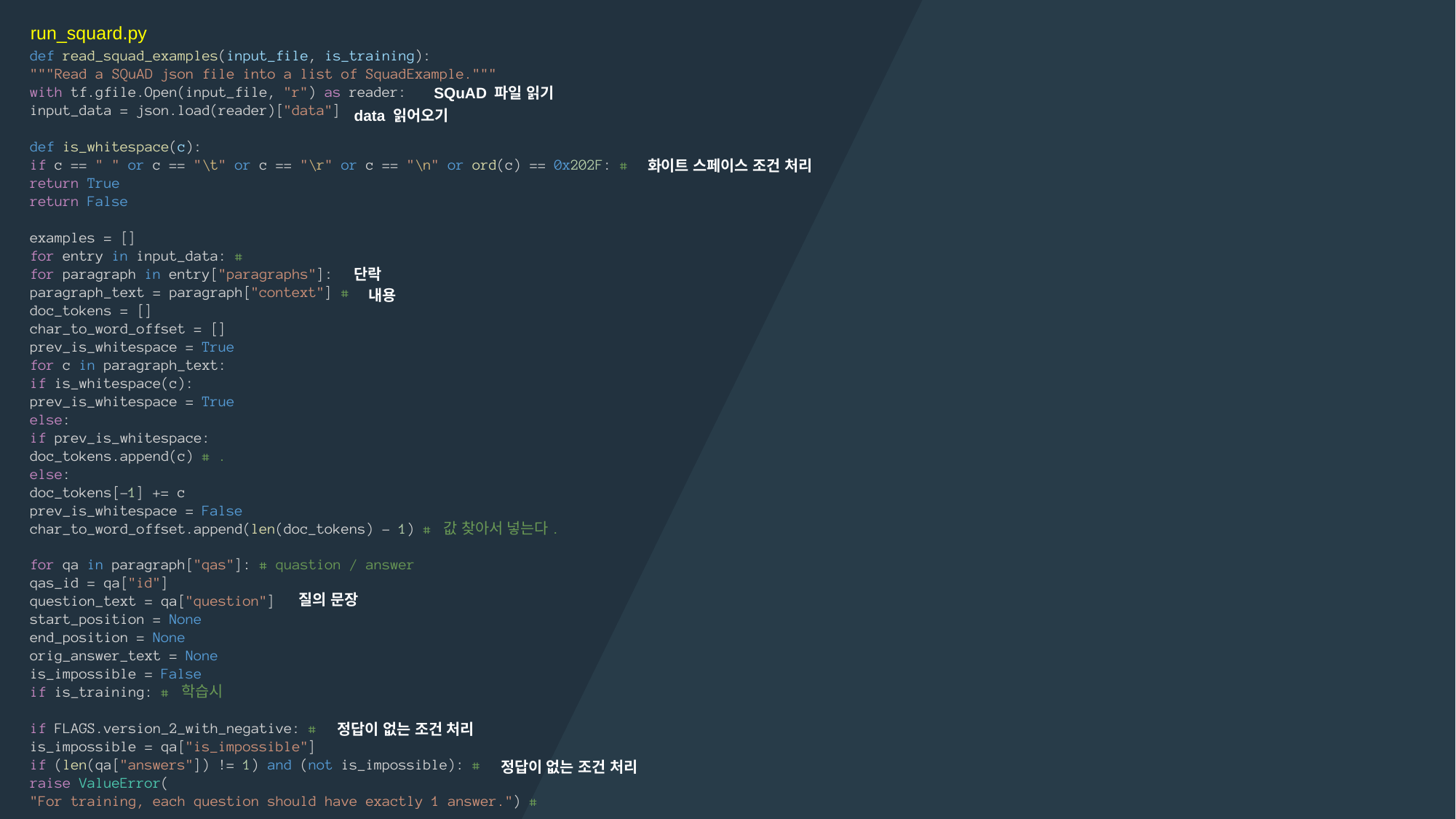

run_squard.py
def read_squad_examples(input_file, is_training):
"""Read a SQuAD json file into a list of SquadExample."""
with tf.gfile.Open(input_file, "r") as reader:
input_data = json.load(reader)["data"]
def is_whitespace(c):
if c == " " or c == "\t" or c == "\r" or c == "\n" or ord(c) == 0x202F: #
return True
return False
examples = []
for entry in input_data: #
for paragraph in entry["paragraphs"]:
paragraph_text = paragraph["context"] #
doc_tokens = []
char_to_word_offset = []
prev_is_whitespace = True
for c in paragraph_text:
if is_whitespace(c):
prev_is_whitespace = True
else:
if prev_is_whitespace:
doc_tokens.append(c) # .
else:
doc_tokens[-1] += c
prev_is_whitespace = False
char_to_word_offset.append(len(doc_tokens) - 1) # 값 찾아서 넣는다.
for qa in paragraph["qas"]: # quastion / answer
qas_id = qa["id"]
question_text = qa["question"]
start_position = None
end_position = None
orig_answer_text = None
is_impossible = False
if is_training: # 학습시
if FLAGS.version_2_with_negative: #
is_impossible = qa["is_impossible"]
if (len(qa["answers"]) != 1) and (not is_impossible): #
raise ValueError(
"For training, each question should have exactly 1 answer.") #
SQuAD 파일 읽기
data 읽어오기
화이트 스페이스 조건 처리
단락
내용
질의 문장
정답이 없는 조건 처리
정답이 없는 조건 처리